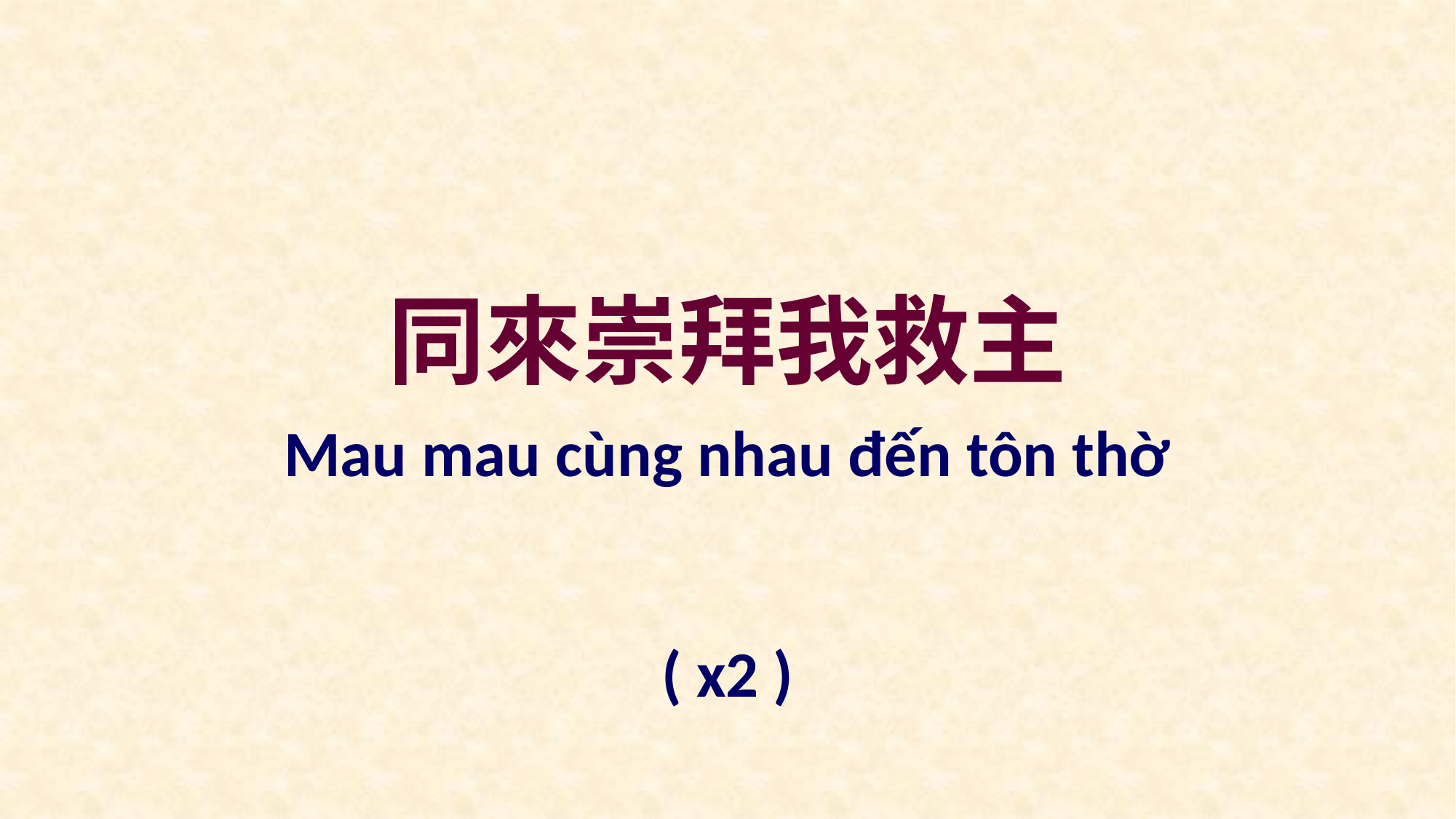

同來崇拜我救主
Mau mau cùng nhau đến tôn thờ
( x2 )